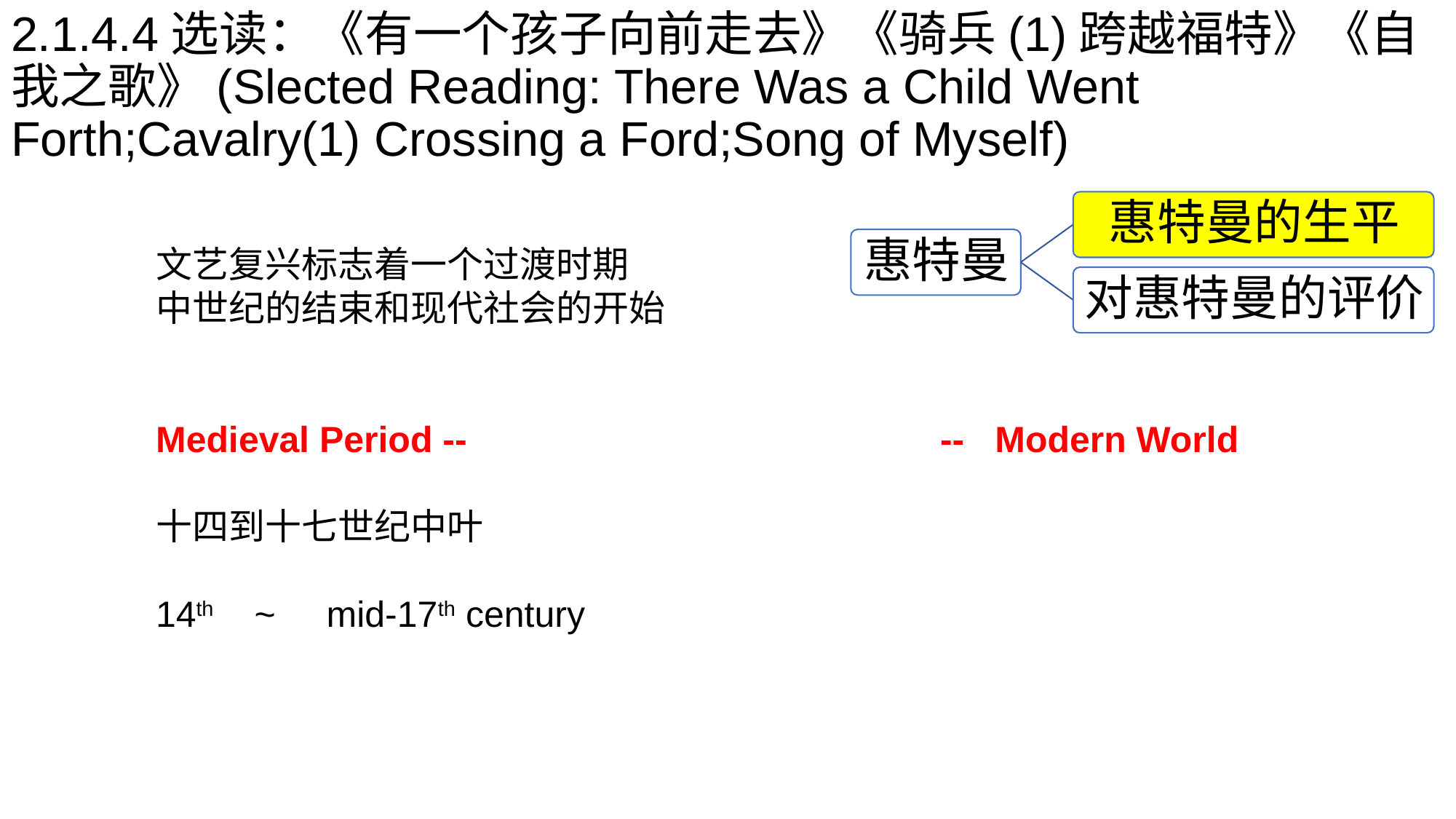

# 2.1.4.4选读：《有一个孩子向前走去》《骑兵(1)跨越福特》《自我之歌》(Slected Reading: There Was a Child Went Forth;Cavalry(1) Crossing a Ford;Song of Myself)
惠特曼

惠特曼的生平

对惠特曼的评价
文艺复兴标志着一个过渡时期
中世纪的结束和现代社会的开始

Medieval Period -- 					  --   Modern World

十四到十七世纪中叶

14th    ~     mid-17th century